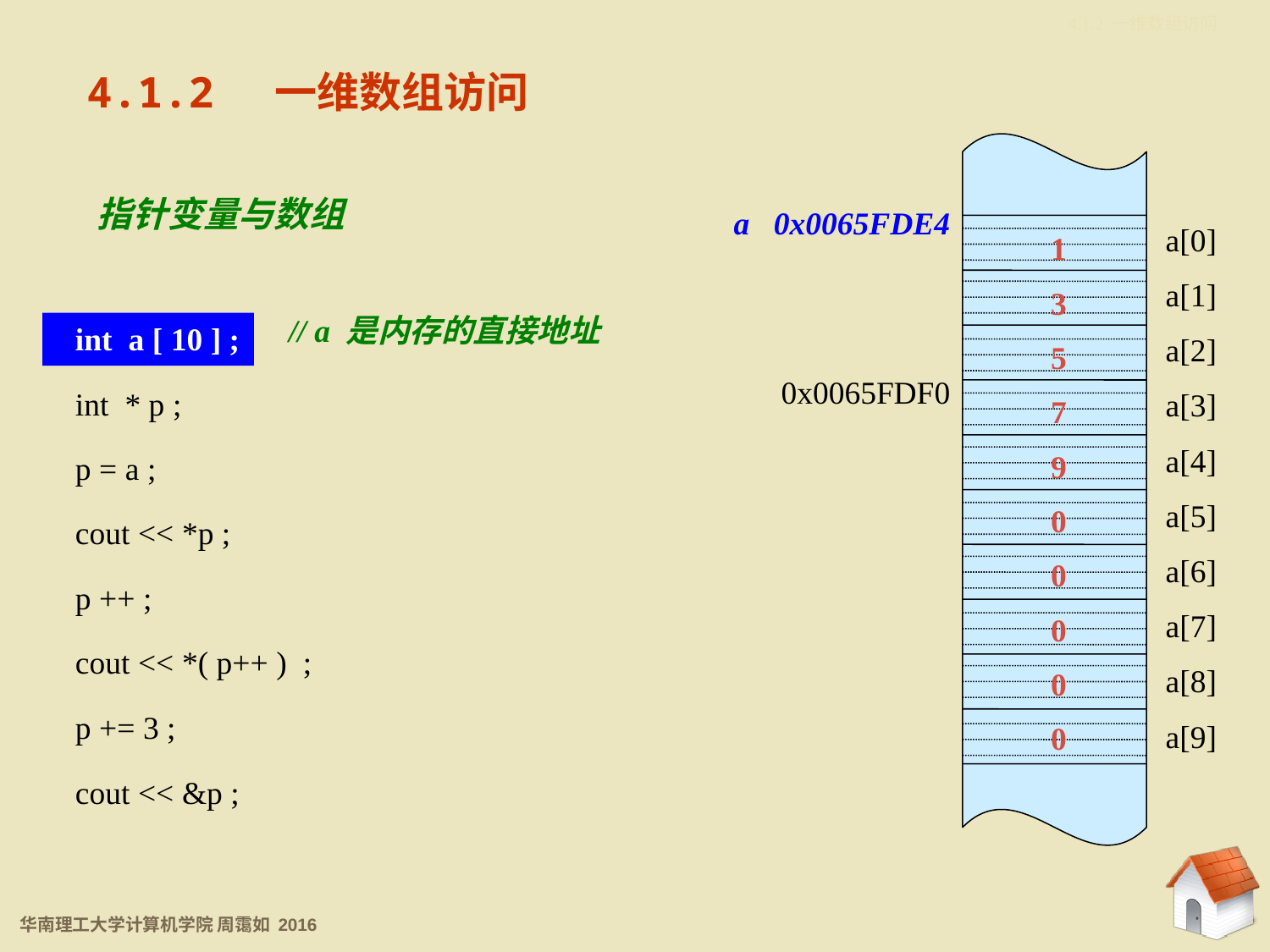

4.1.2 一维数组访问
4.1.2  一维数组访问

a   0x0065FDE4
a[0]
a[1]
a[2]
a[3]
a[4]
a[5]
a[6]
a[7]
a[8]
a[9]
0x0065FDF0
1
3
5
7
9
0
0
0
0
0
指针变量与数组
int  a [ 10 ] ;
int  * p ;
p = a ;
cout << *p ;
p ++ ;
cout << *( p++ )  ;
p += 3 ;
cout << &p ;
// a 是内存的直接地址